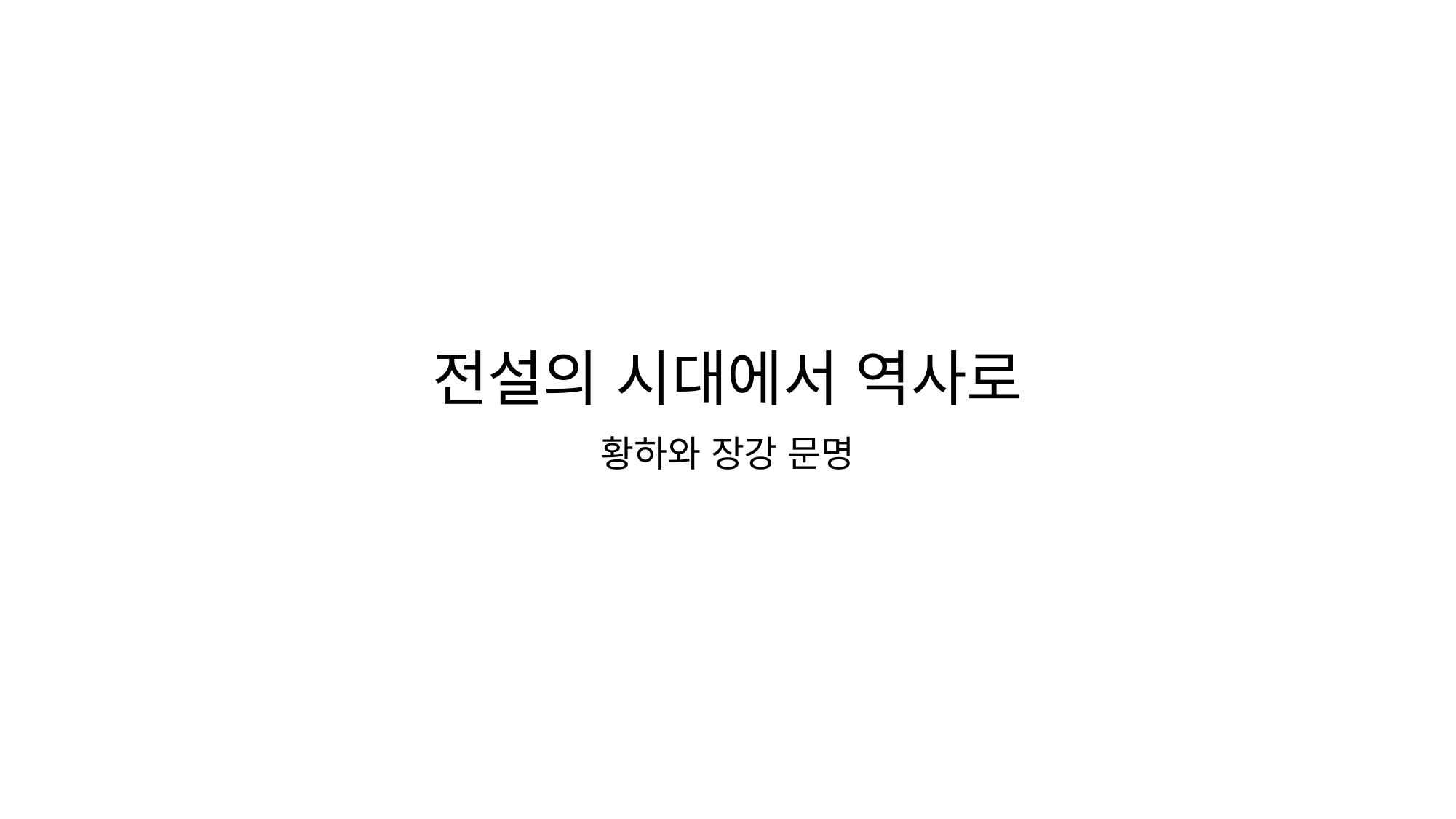

# 전설의 시대에서 역사로
황하와 장강 문명